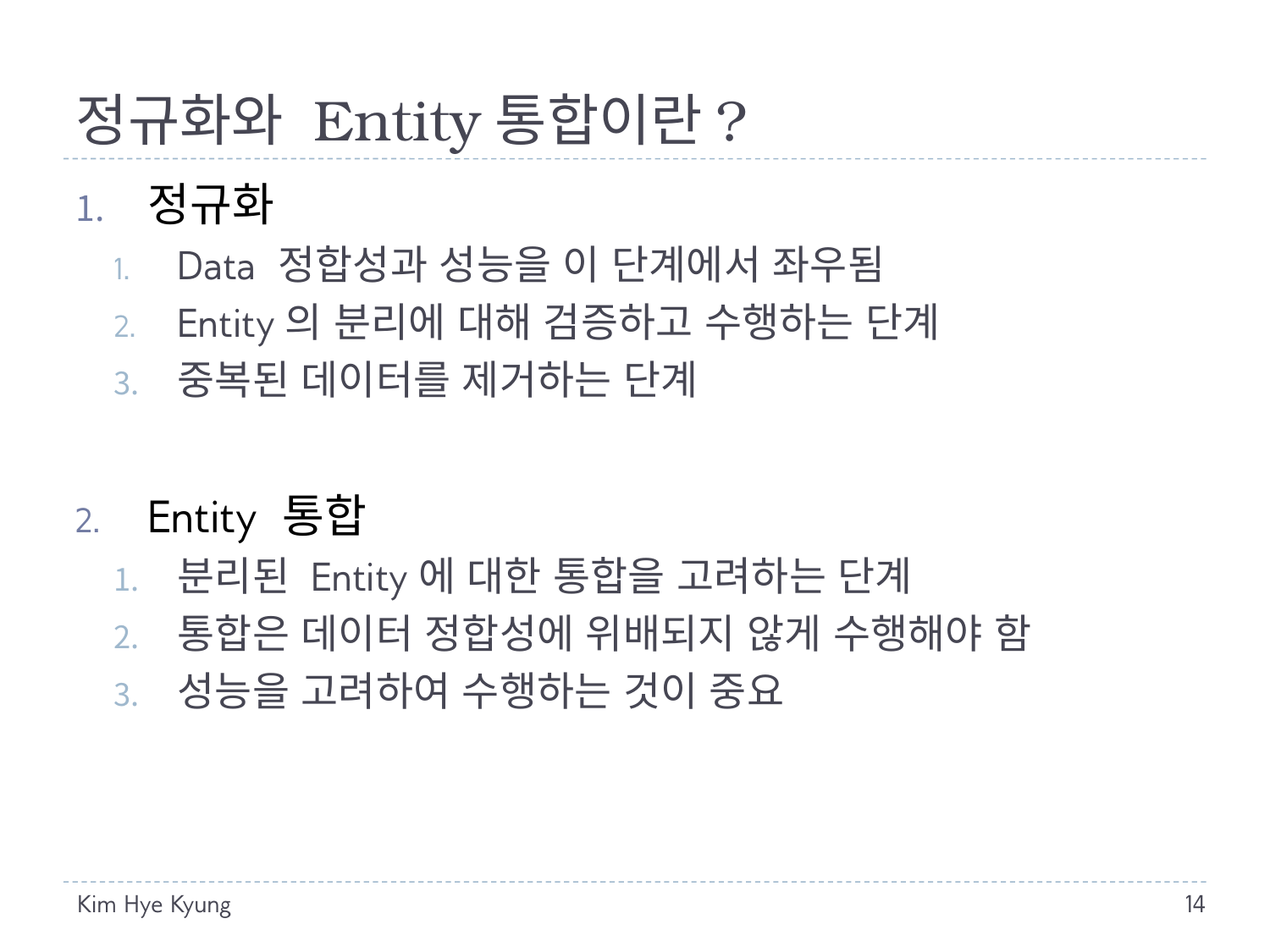

# 정규화와 Entity통합이란?
정규화
Data 정합성과 성능을 이 단계에서 좌우됨
Entity의 분리에 대해 검증하고 수행하는 단계
중복된 데이터를 제거하는 단계

Entity 통합
분리된 Entity에 대한 통합을 고려하는 단계
통합은 데이터 정합성에 위배되지 않게 수행해야 함
성능을 고려하여 수행하는 것이 중요

          14